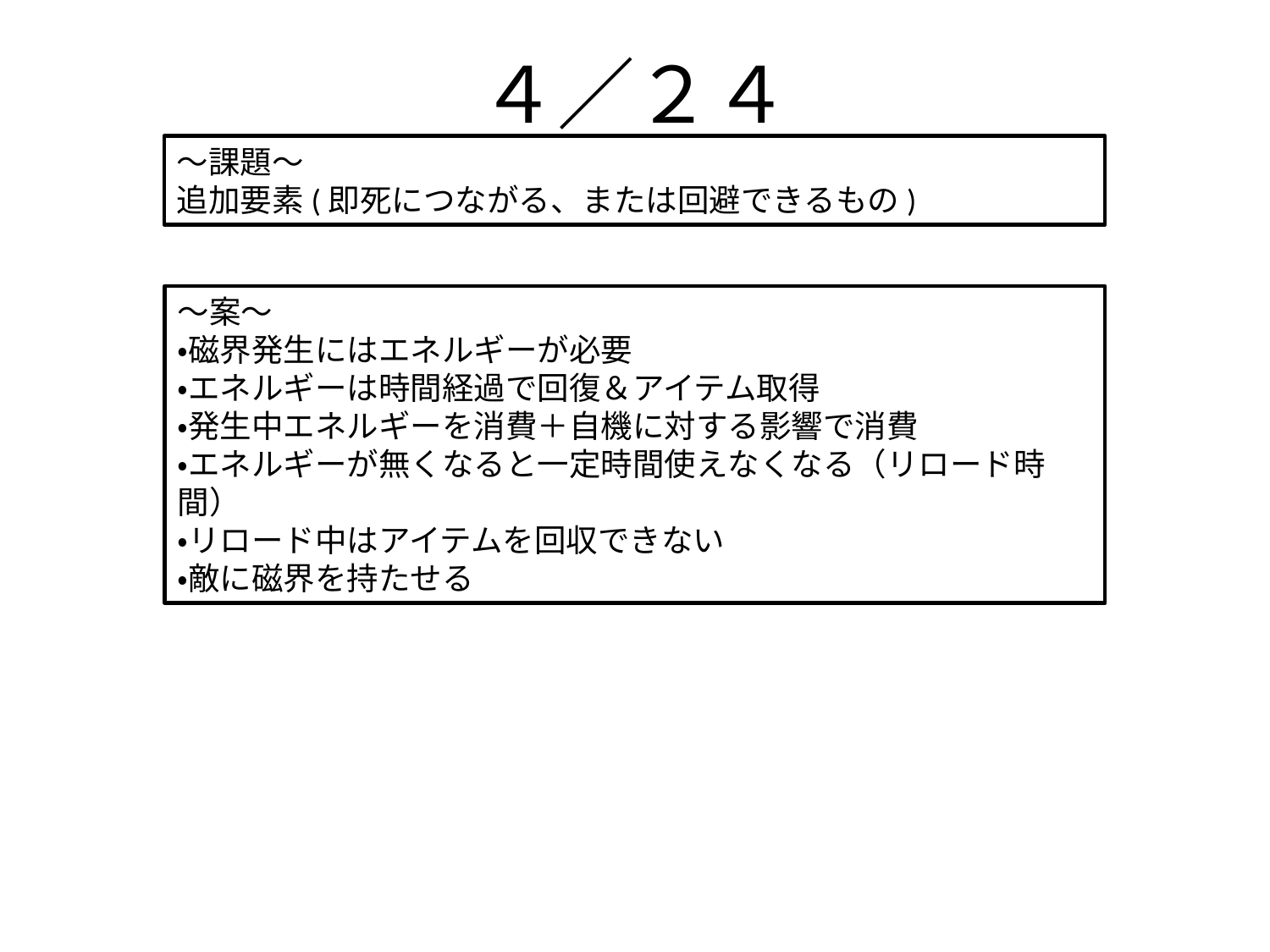

# ４／２４
～課題～
追加要素(即死につながる、または回避できるもの)
～案～
・磁界発生にはエネルギーが必要
・エネルギーは時間経過で回復＆アイテム取得
・発生中エネルギーを消費＋自機に対する影響で消費
・エネルギーが無くなると一定時間使えなくなる（リロード時間）
・リロード中はアイテムを回収できない
・敵に磁界を持たせる